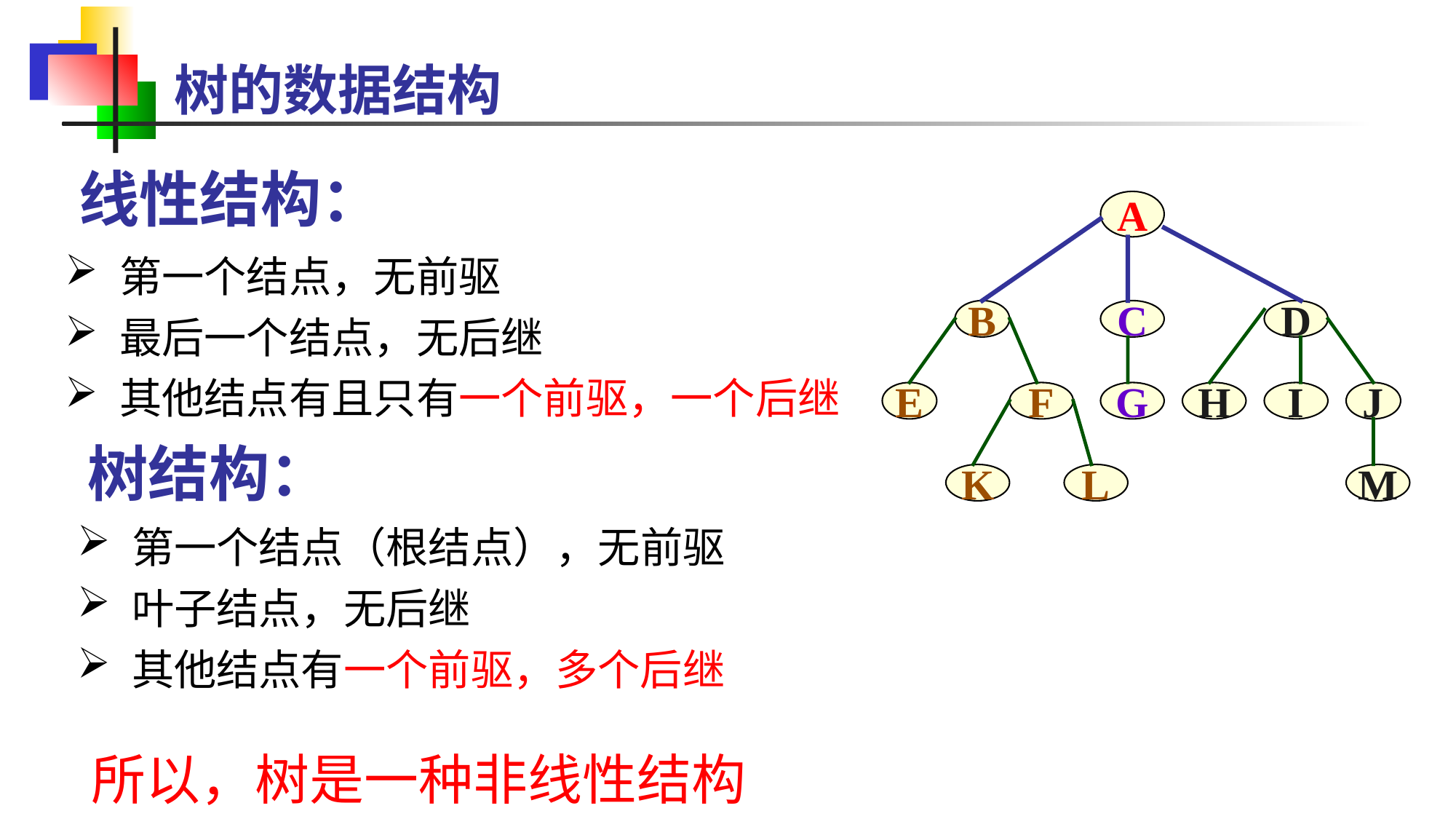

树的数据结构
线性结构：
A

第一个结点，无前驱
最后一个结点，无后继
其他结点有且只有一个前驱，一个后继

B

E
F

K
L
C

G
D

H
I
J

M
树结构：
第一个结点（根结点），无前驱
叶子结点，无后继
其他结点有一个前驱，多个后继
所以，树是一种非线性结构